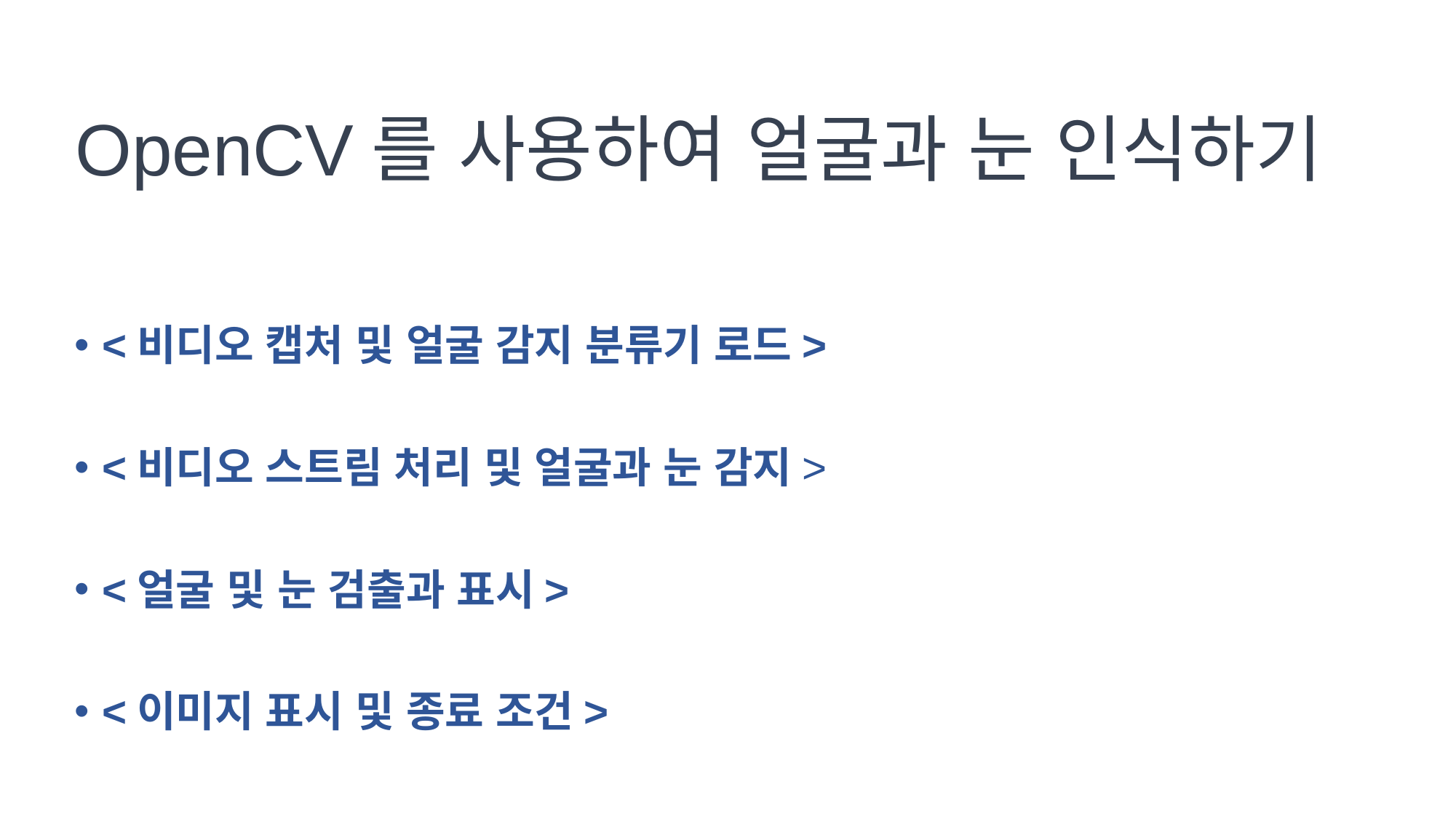

OpenCV를 사용하여 얼굴과 눈 인식하기

<비디오 캡처 및 얼굴 감지 분류기 로드>

<비디오 스트림 처리 및 얼굴과 눈 감지>

<얼굴 및 눈 검출과 표시>

<이미지 표시 및 종료 조건>